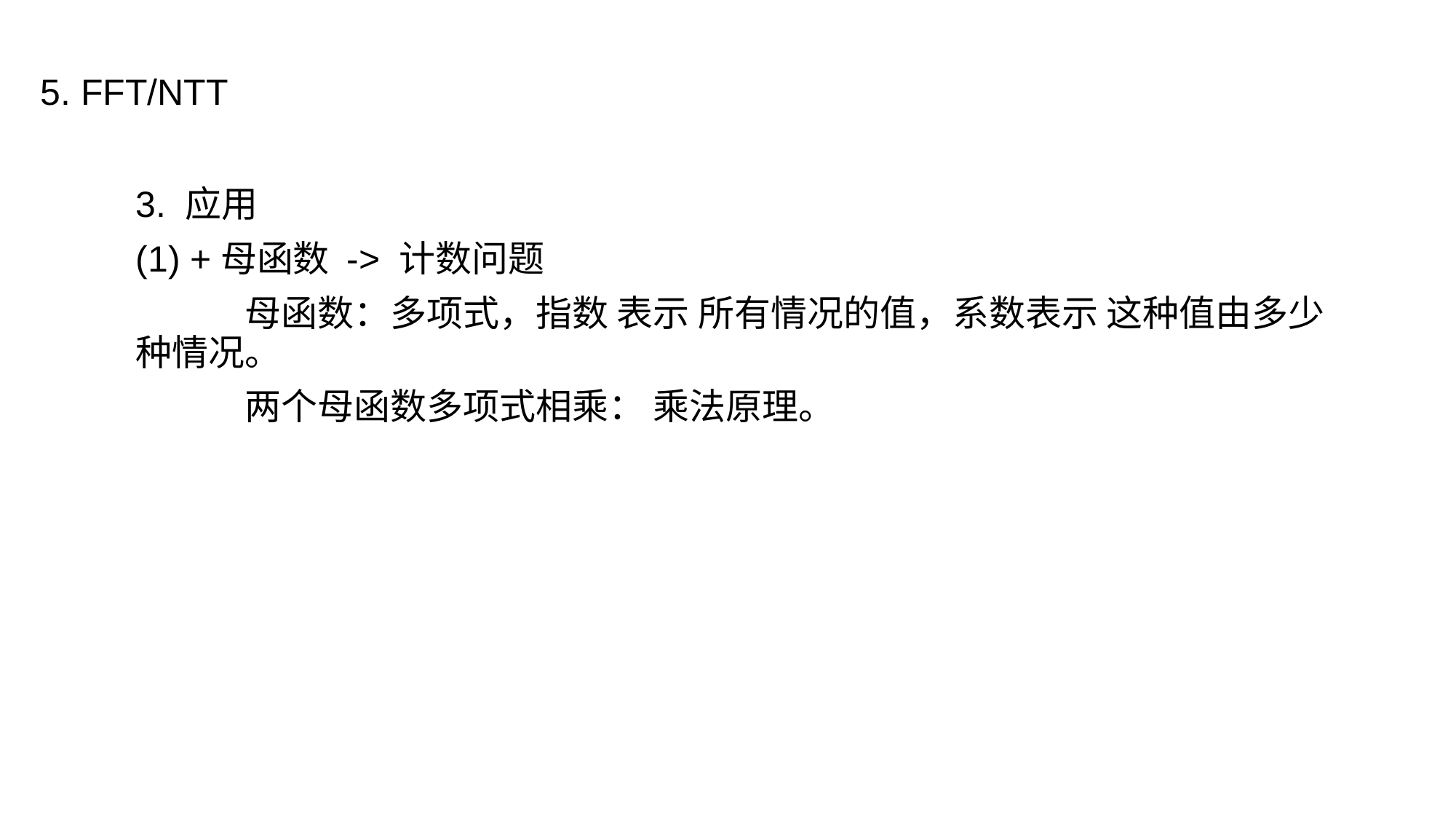

5. FFT/NTT

3. 应用
(1) +母函数 -> 计数问题
	母函数：多项式，指数 表示 所有情况的值，系数表示 这种值由多少种情况。
	两个母函数多项式相乘： 乘法原理。